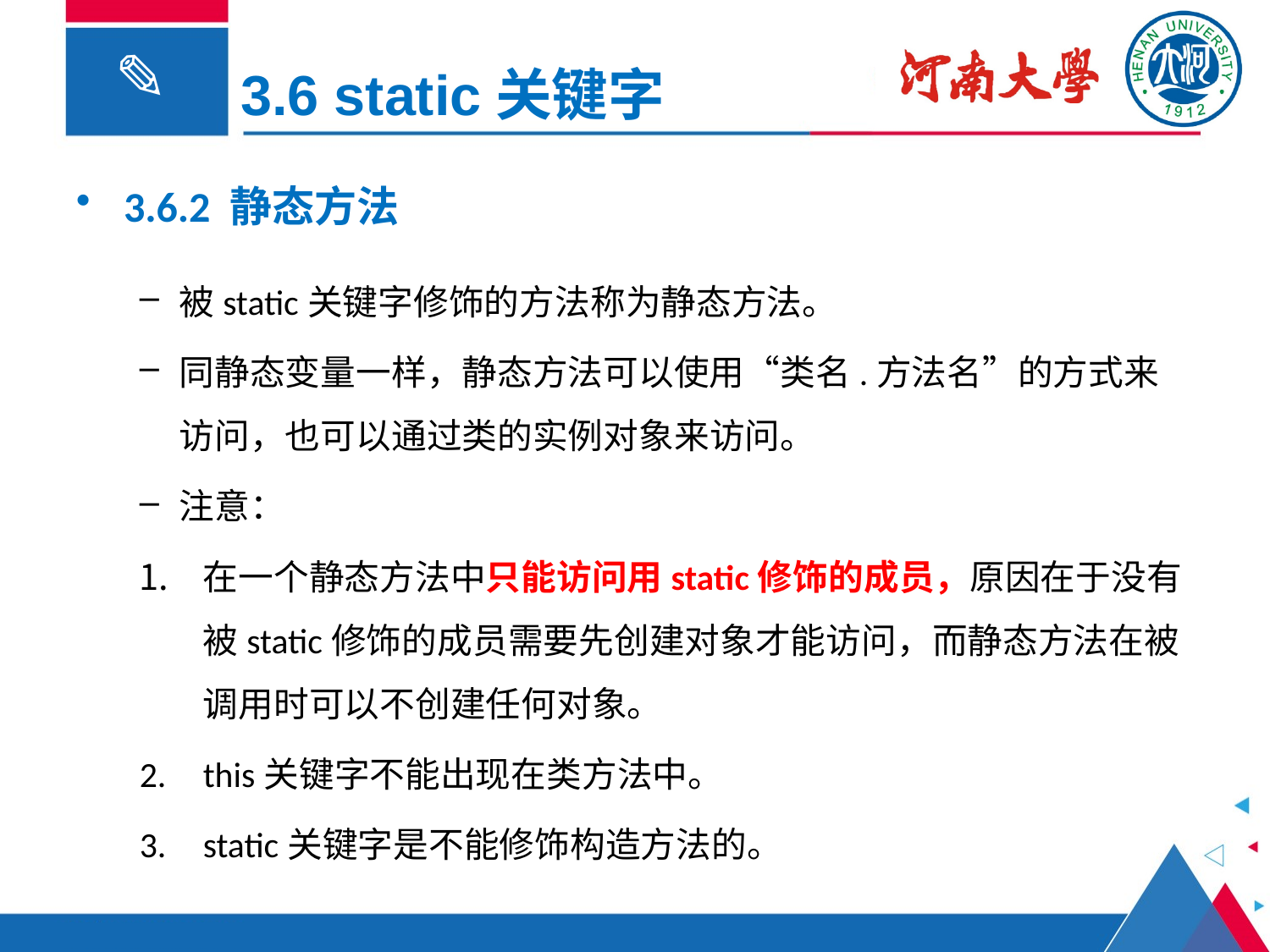

3.6 static关键字
3.6.2 静态方法
被static关键字修饰的方法称为静态方法。
同静态变量一样，静态方法可以使用“类名.方法名”的方式来访问，也可以通过类的实例对象来访问。
注意：
在一个静态方法中只能访问用static修饰的成员，原因在于没有被static修饰的成员需要先创建对象才能访问，而静态方法在被调用时可以不创建任何对象。
this关键字不能出现在类方法中。
static关键字是不能修饰构造方法的。